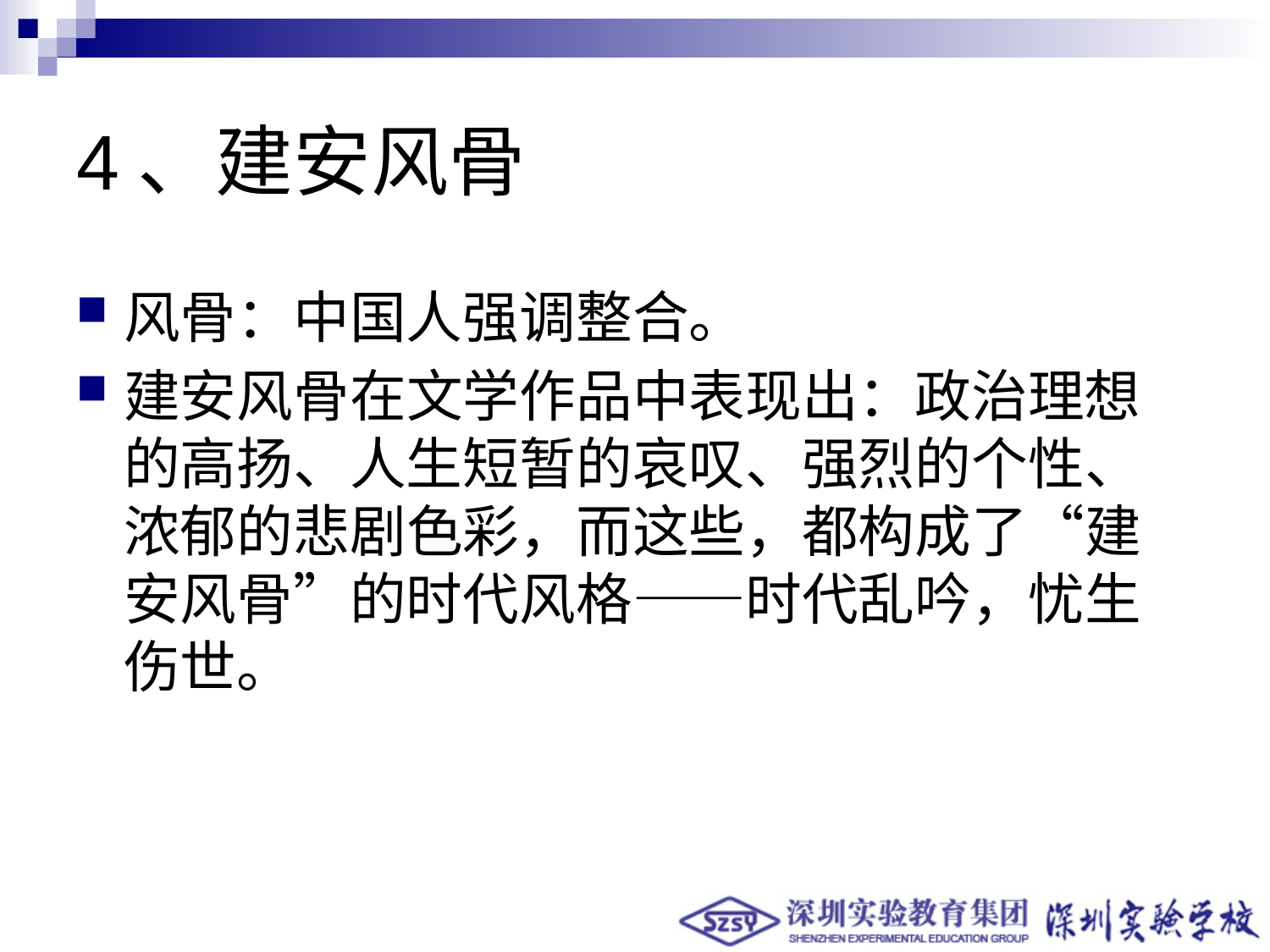

# 4、建安风骨
风骨：中国人强调整合。
建安风骨在文学作品中表现出：政治理想的高扬、人生短暂的哀叹、强烈的个性、浓郁的悲剧色彩，而这些，都构成了“建安风骨”的时代风格——时代乱吟，忧生伤世。